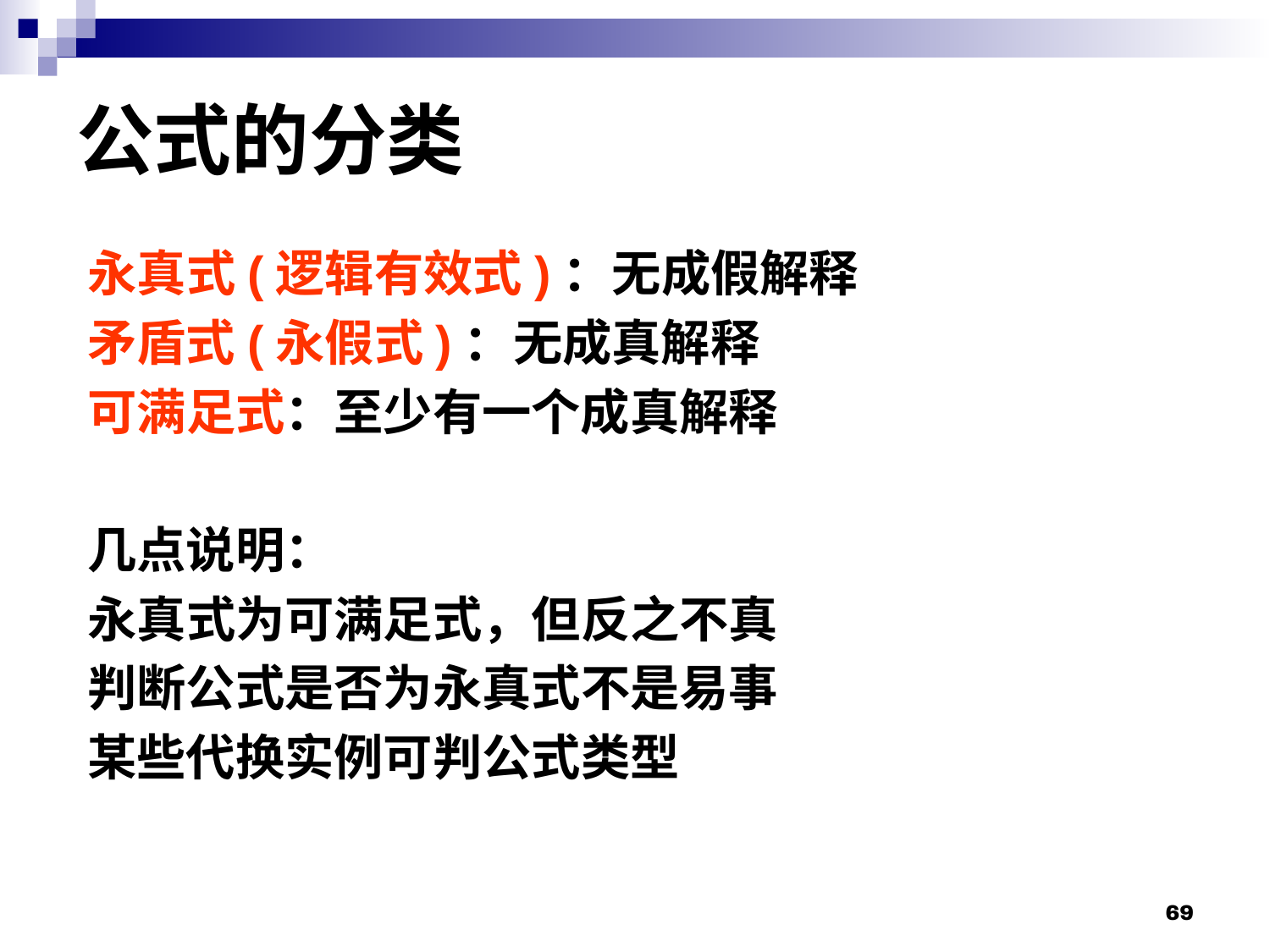

公式的分类
永真式(逻辑有效式)：无成假解释
矛盾式(永假式)：无成真解释
可满足式：至少有一个成真解释

几点说明：
永真式为可满足式，但反之不真
判断公式是否为永真式不是易事
某些代换实例可判公式类型
69